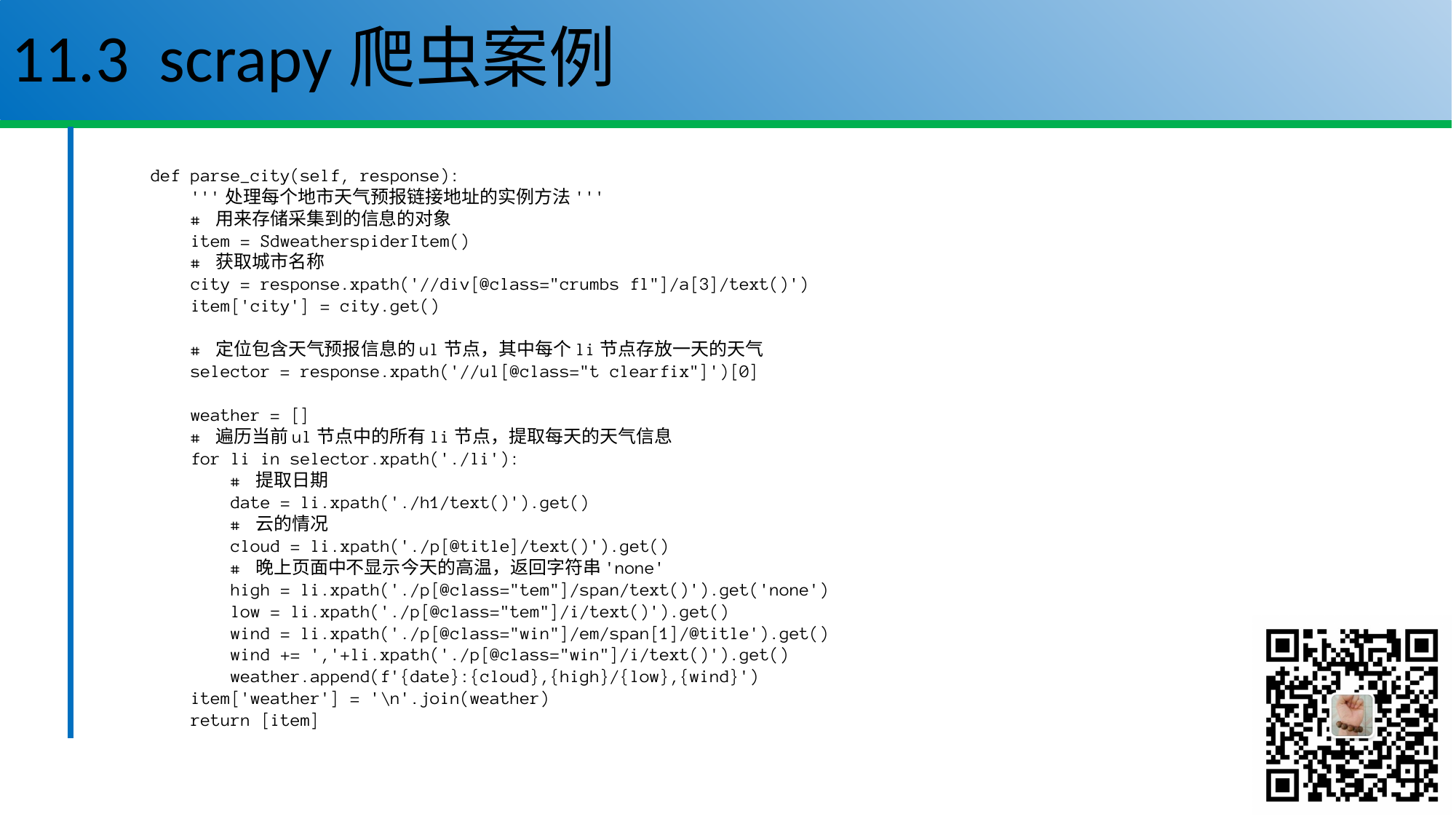

# 11.3  scrapy爬虫案例
    def parse_city(self, response):
        '''处理每个地市天气预报链接地址的实例方法'''
        # 用来存储采集到的信息的对象
        item = SdweatherspiderItem()
        # 获取城市名称
        city = response.xpath('//div[@class="crumbs fl"]/a[3]/text()')
        item['city'] = city.get()

        # 定位包含天气预报信息的ul节点，其中每个li节点存放一天的天气
        selector = response.xpath('//ul[@class="t clearfix"]')[0]

        weather = []
        # 遍历当前ul节点中的所有li节点，提取每天的天气信息
        for li in selector.xpath('./li'):
            # 提取日期
            date = li.xpath('./h1/text()').get()
            # 云的情况
            cloud = li.xpath('./p[@title]/text()').get()
            # 晚上页面中不显示今天的高温，返回字符串'none'
            high = li.xpath('./p[@class="tem"]/span/text()').get('none')
            low = li.xpath('./p[@class="tem"]/i/text()').get()
            wind = li.xpath('./p[@class="win"]/em/span[1]/@title').get()
            wind += ','+li.xpath('./p[@class="win"]/i/text()').get()
            weather.append(f'{date}:{cloud},{high}/{low},{wind}')
        item['weather'] = '\n'.join(weather)
        return [item]
43